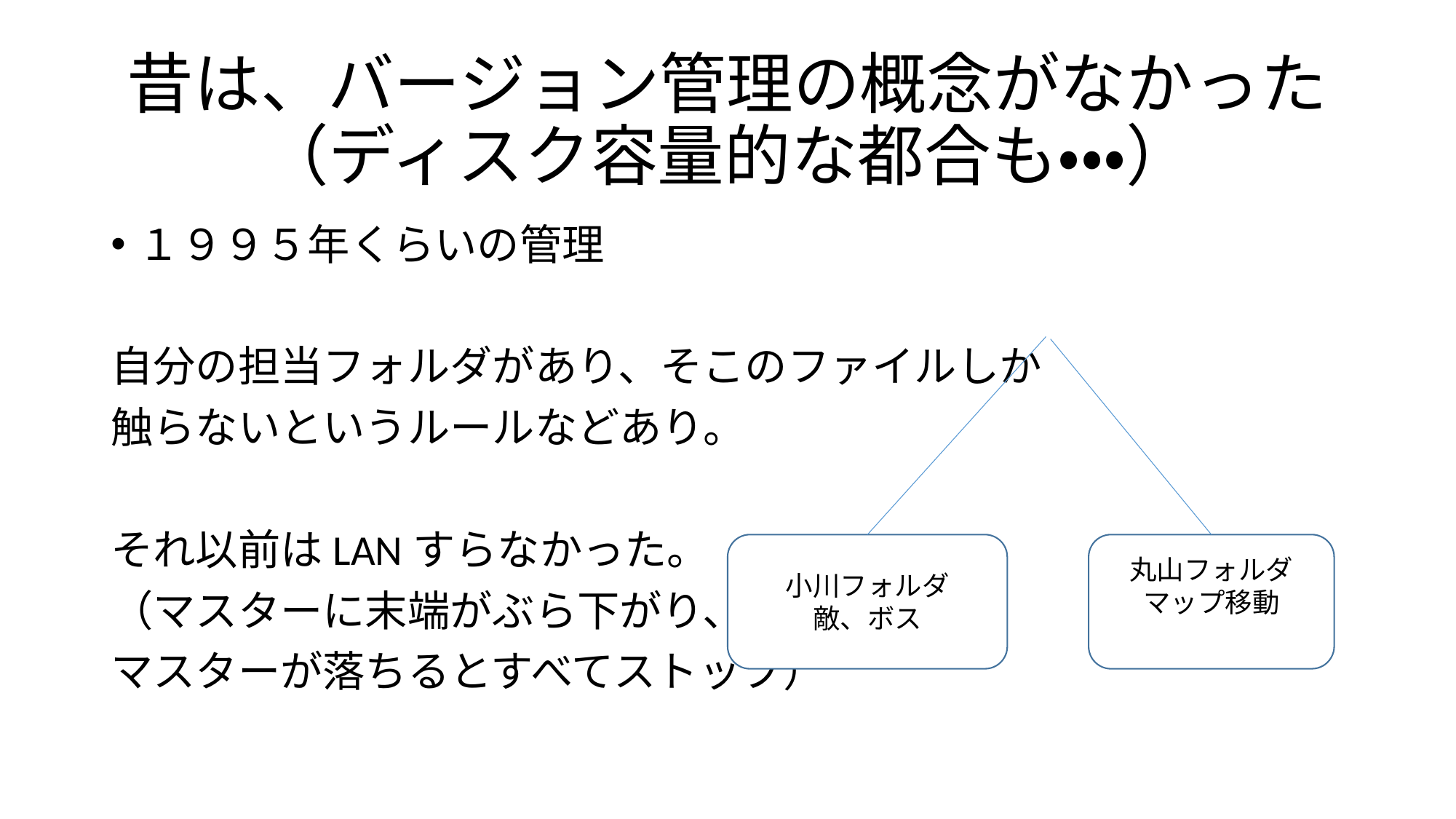

# 昔は、バージョン管理の概念がなかった （ディスク容量的な都合も・・・）
１９９５年くらいの管理

自分の担当フォルダがあり、そこのファイルしか
触らないというルールなどあり。

それ以前はLANすらなかった。
（マスターに末端がぶら下がり、
マスターが落ちるとすべてストップ）
小川フォルダ
敵、ボス
丸山フォルダ
マップ移動